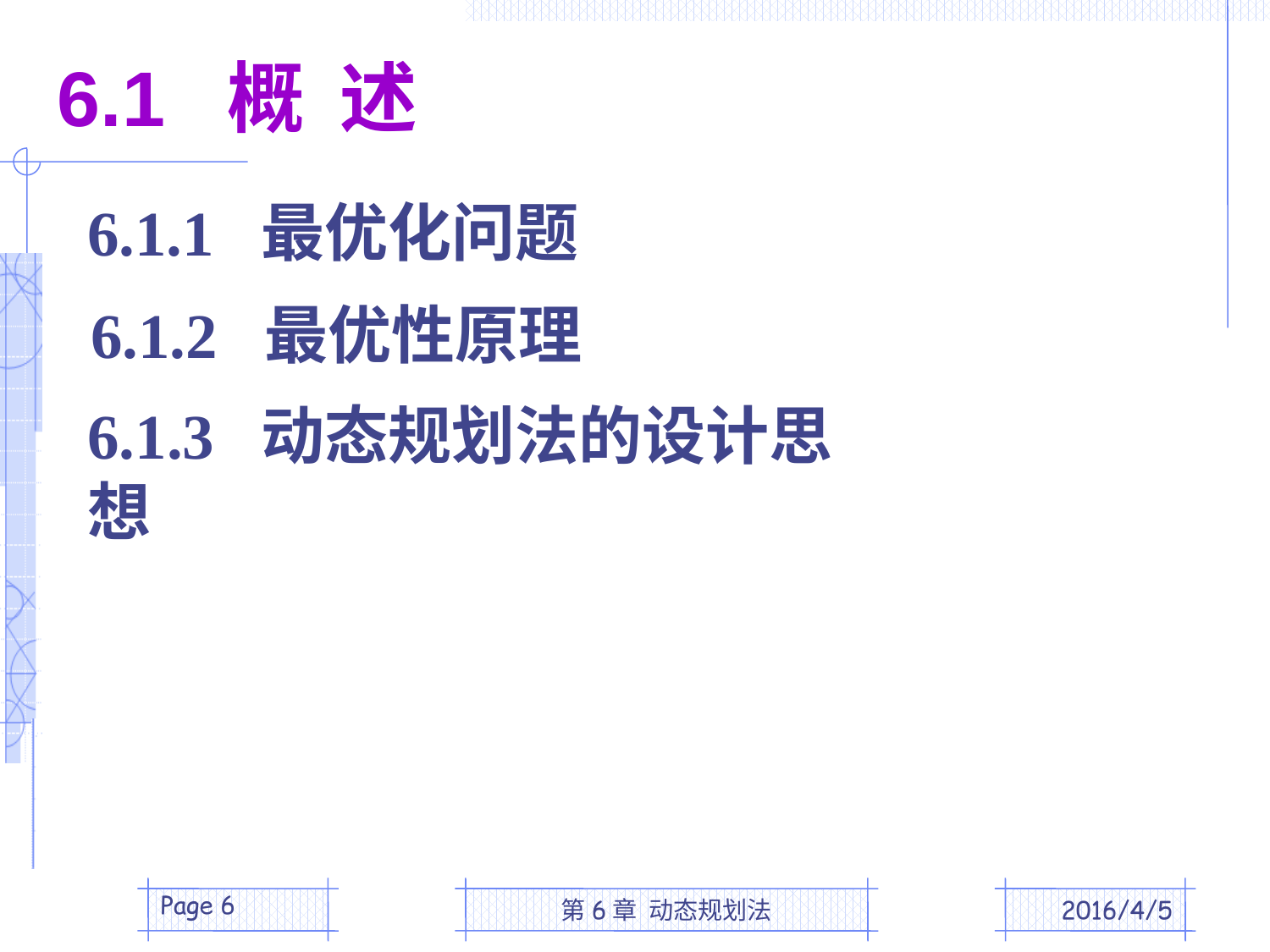

6.1  概  述
6.1.1  最优化问题
6.1.2  最优性原理
6.1.3  动态规划法的设计思想
Page 6
第6章  动态规划法
2016/4/5